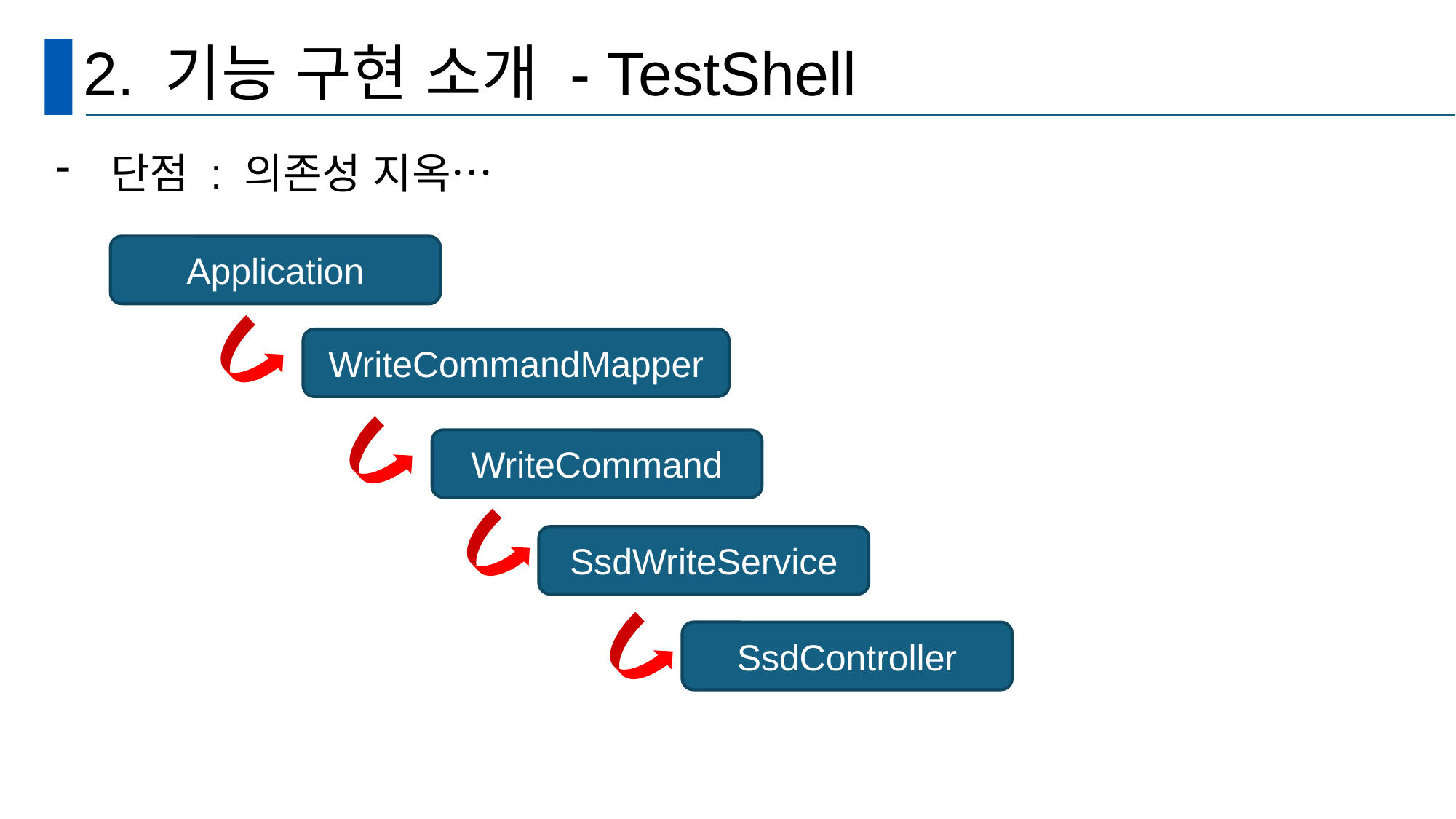

# 2. 기능 구현 소개 - TestShell
단점 : 의존성 지옥…
Application

WriteCommandMapper

WriteCommand

SsdWriteService

SsdController